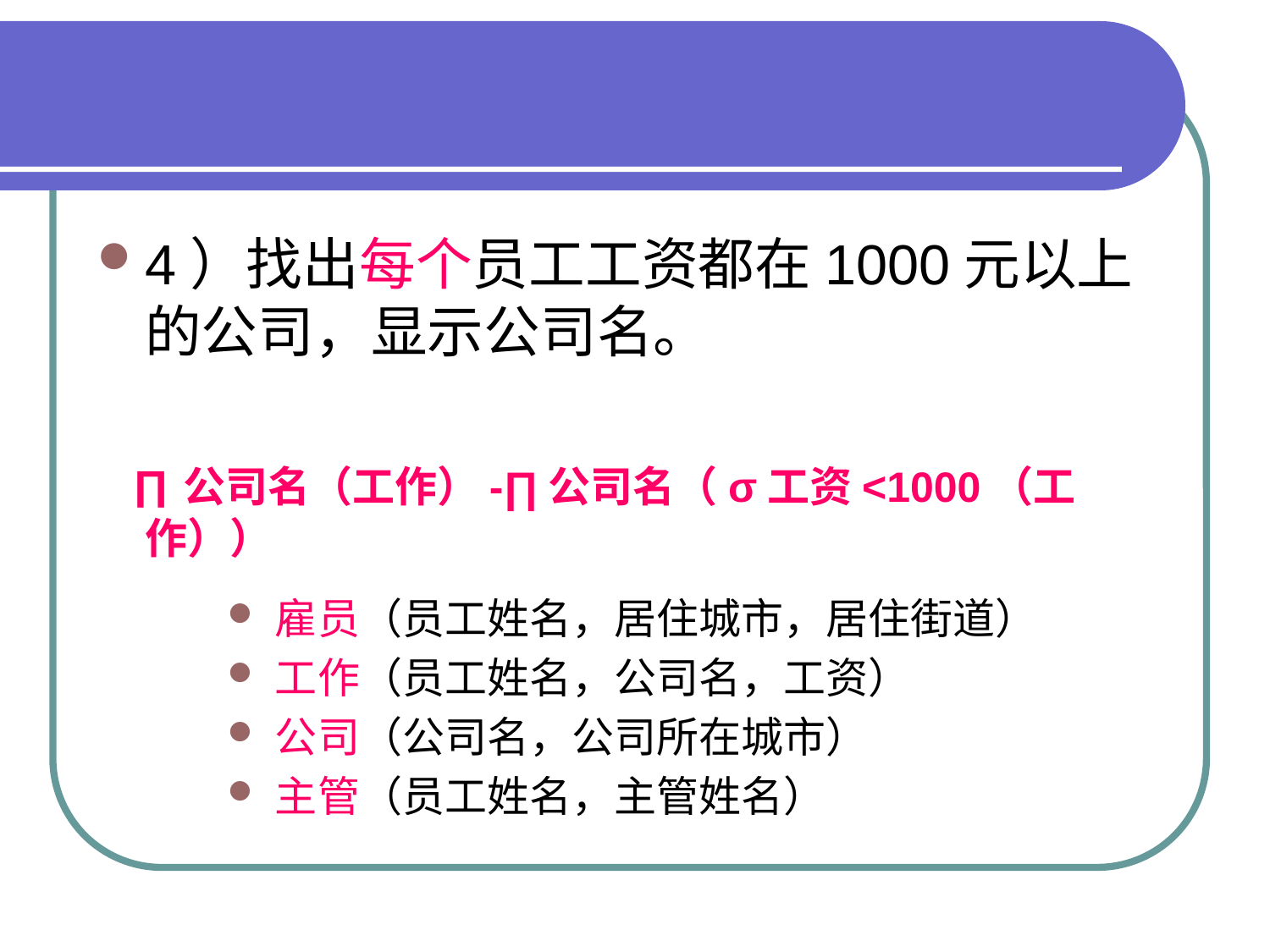

#
4）找出每个员工工资都在1000元以上的公司，显示公司名。

   ∏公司名（工作）-∏公司名（σ工资<1000（工作））
雇员（员工姓名，居住城市，居住街道）
工作（员工姓名，公司名，工资）
公司（公司名，公司所在城市）
主管（员工姓名，主管姓名）